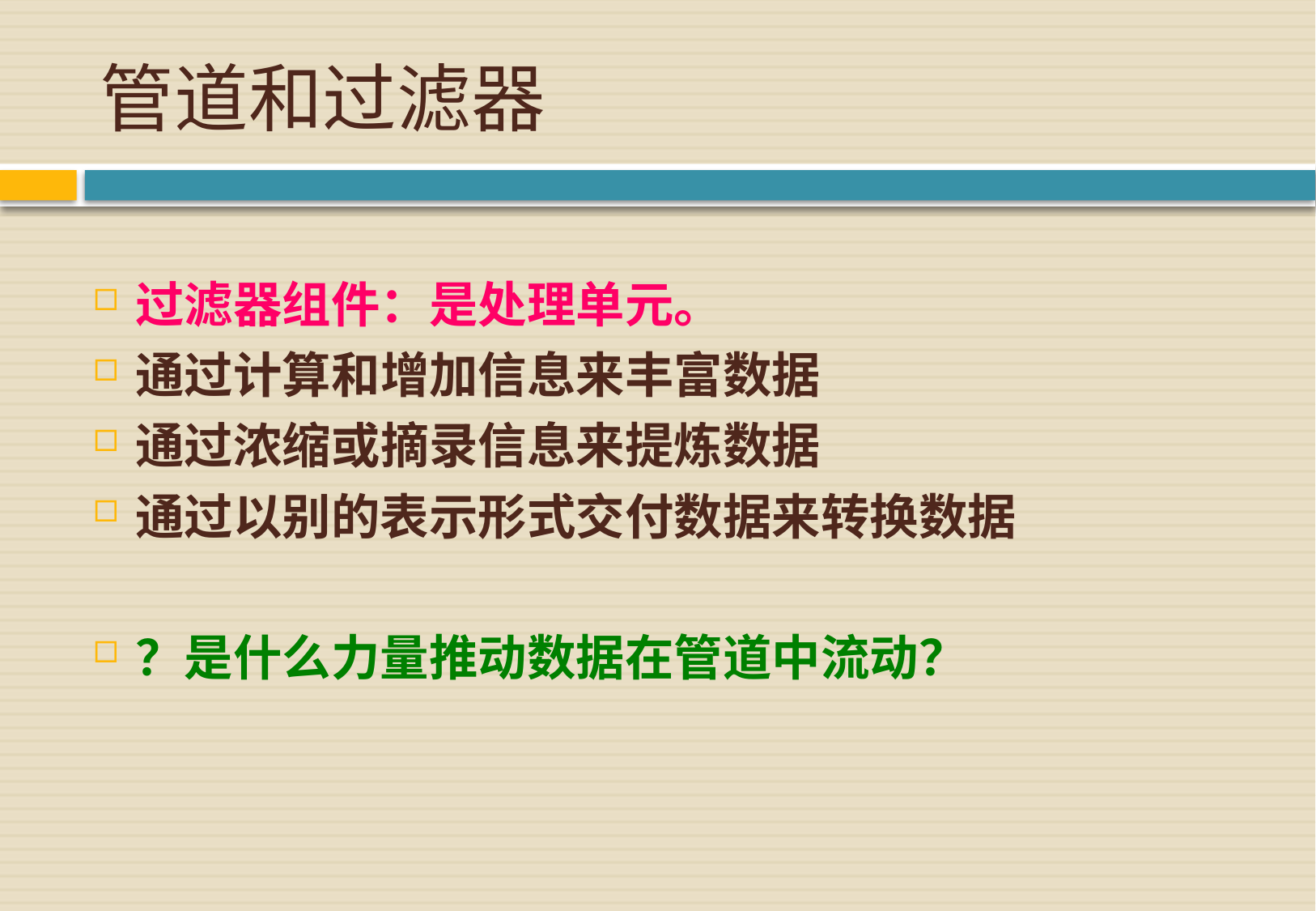

# 管道和过滤器
过滤器组件：是处理单元。
通过计算和增加信息来丰富数据
通过浓缩或摘录信息来提炼数据
通过以别的表示形式交付数据来转换数据

？是什么力量推动数据在管道中流动？